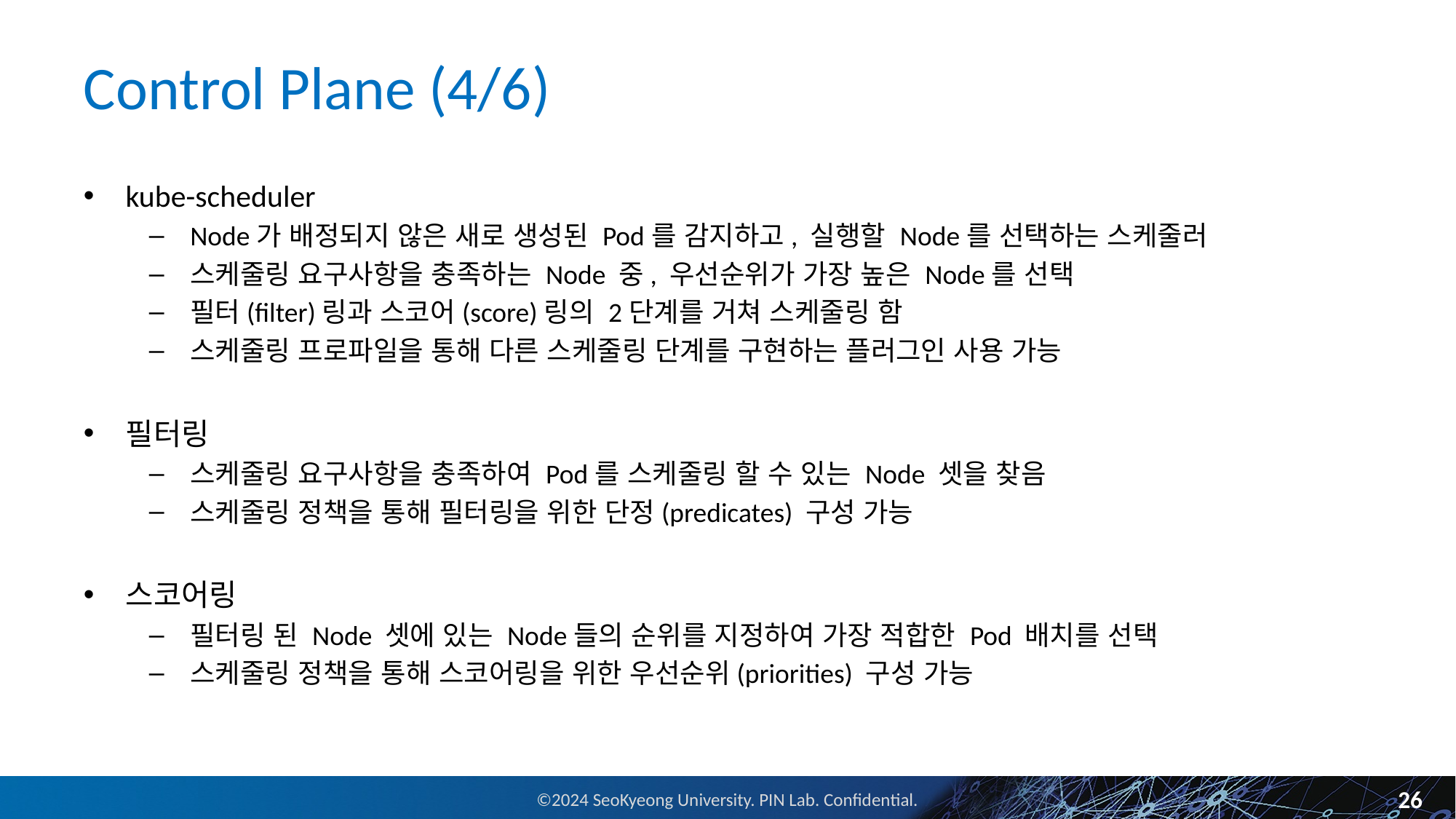

# Control Plane (4/6)
kube-scheduler
Node가 배정되지 않은 새로 생성된 Pod를 감지하고, 실행할 Node를 선택하는 스케줄러
스케줄링 요구사항을 충족하는 Node 중, 우선순위가 가장 높은 Node를 선택
필터(filter)링과 스코어(score)링의 2단계를 거쳐 스케줄링 함
스케줄링 프로파일을 통해 다른 스케줄링 단계를 구현하는 플러그인 사용 가능

필터링
스케줄링 요구사항을 충족하여 Pod를 스케줄링 할 수 있는 Node 셋을 찾음
스케줄링 정책을 통해 필터링을 위한 단정(predicates) 구성 가능

스코어링
필터링 된 Node 셋에 있는 Node들의 순위를 지정하여 가장 적합한 Pod 배치를 선택
스케줄링 정책을 통해 스코어링을 위한 우선순위(priorities) 구성 가능

26